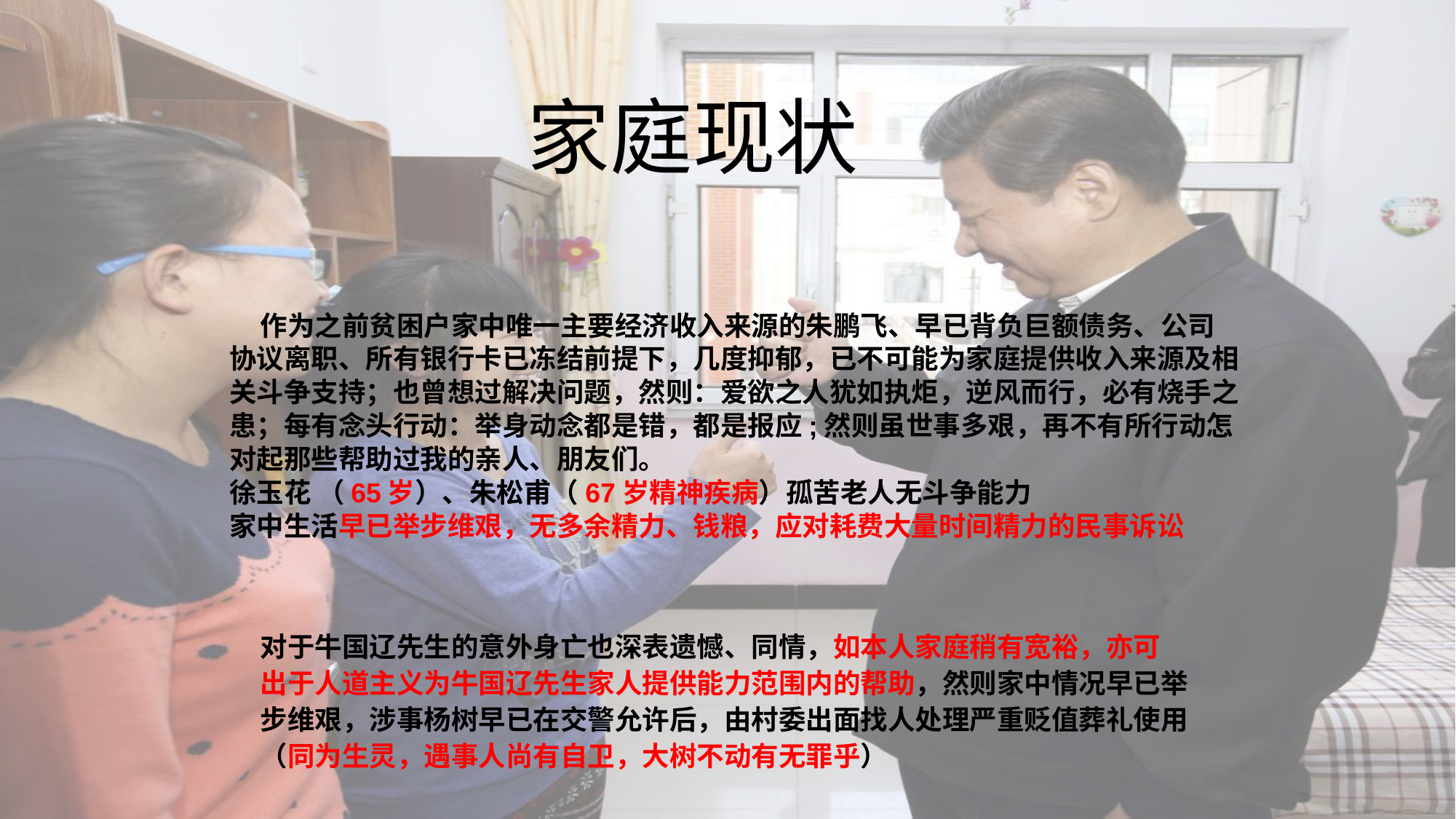

# 家庭现状

    作为之前贫困户家中唯一主要经济收入来源的朱鹏飞、早已背负巨额债务、公司
协议离职、所有银行卡已冻结前提下，几度抑郁，已不可能为家庭提供收入来源及相
关斗争支持；也曾想过解决问题，然则：爱欲之人犹如执炬，逆风而行，必有烧手之
患；每有念头行动：举身动念都是错，都是报应;然则虽世事多艰，再不有所行动怎
对起那些帮助过我的亲人、朋友们。
徐玉花 （65岁）、朱松甫（67岁精神疾病）孤苦老人无斗争能力
家中生活早已举步维艰，无多余精力、钱粮，应对耗费大量时间精力的民事诉讼
对于牛国辽先生的意外身亡也深表遗憾、同情，如本人家庭稍有宽裕，亦可

出于人道主义为牛国辽先生家人提供能力范围内的帮助，然则家中情况早已举

步维艰，涉事杨树早已在交警允许后，由村委出面找人处理严重贬值葬礼使用

（同为生灵，遇事人尚有自卫，大树不动有无罪乎）